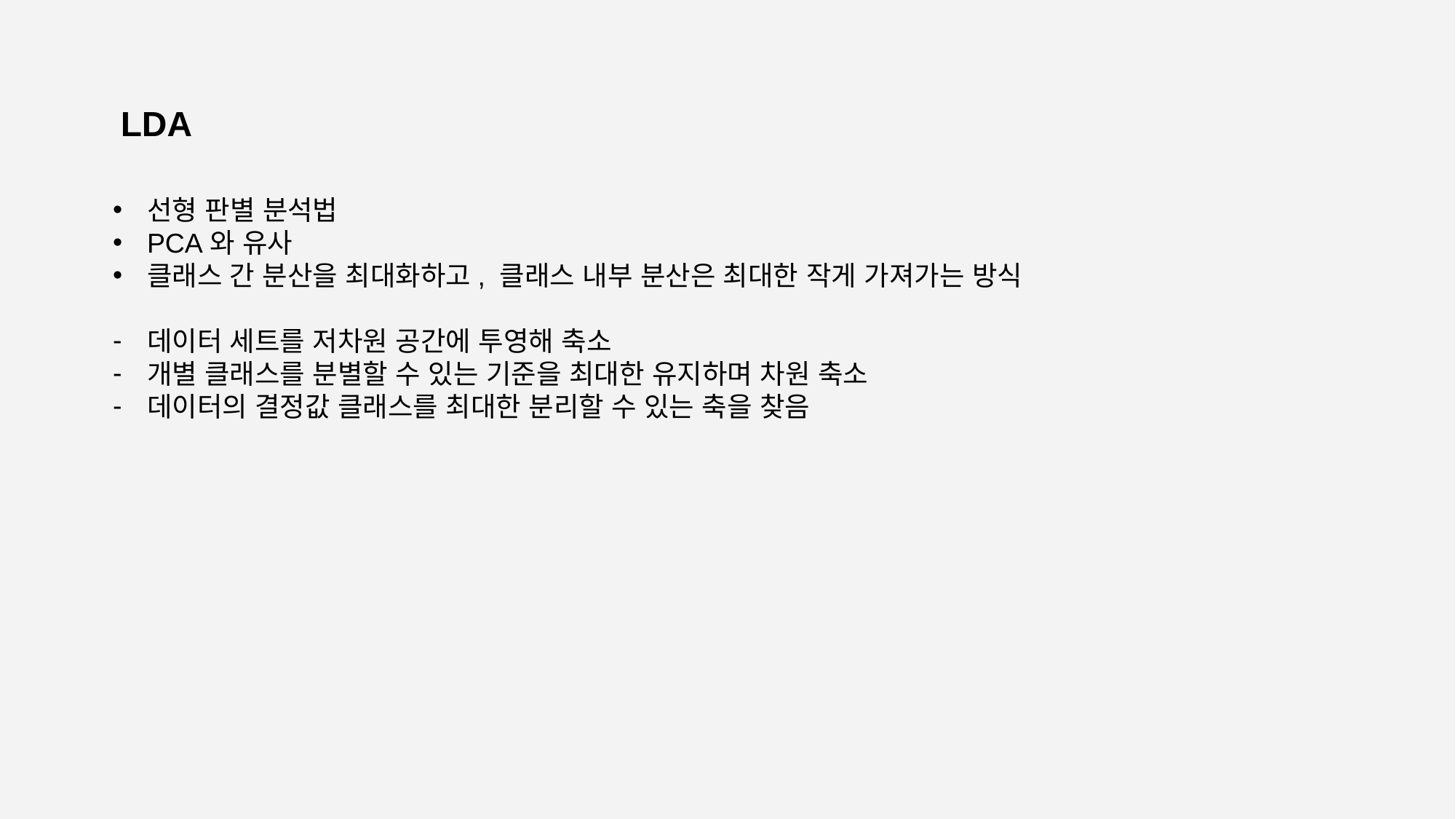

LDA
선형 판별 분석법
PCA와 유사
클래스 간 분산을 최대화하고, 클래스 내부 분산은 최대한 작게 가져가는 방식

데이터 세트를 저차원 공간에 투영해 축소
개별 클래스를 분별할 수 있는 기준을 최대한 유지하며 차원 축소
데이터의 결정값 클래스를 최대한 분리할 수 있는 축을 찾음